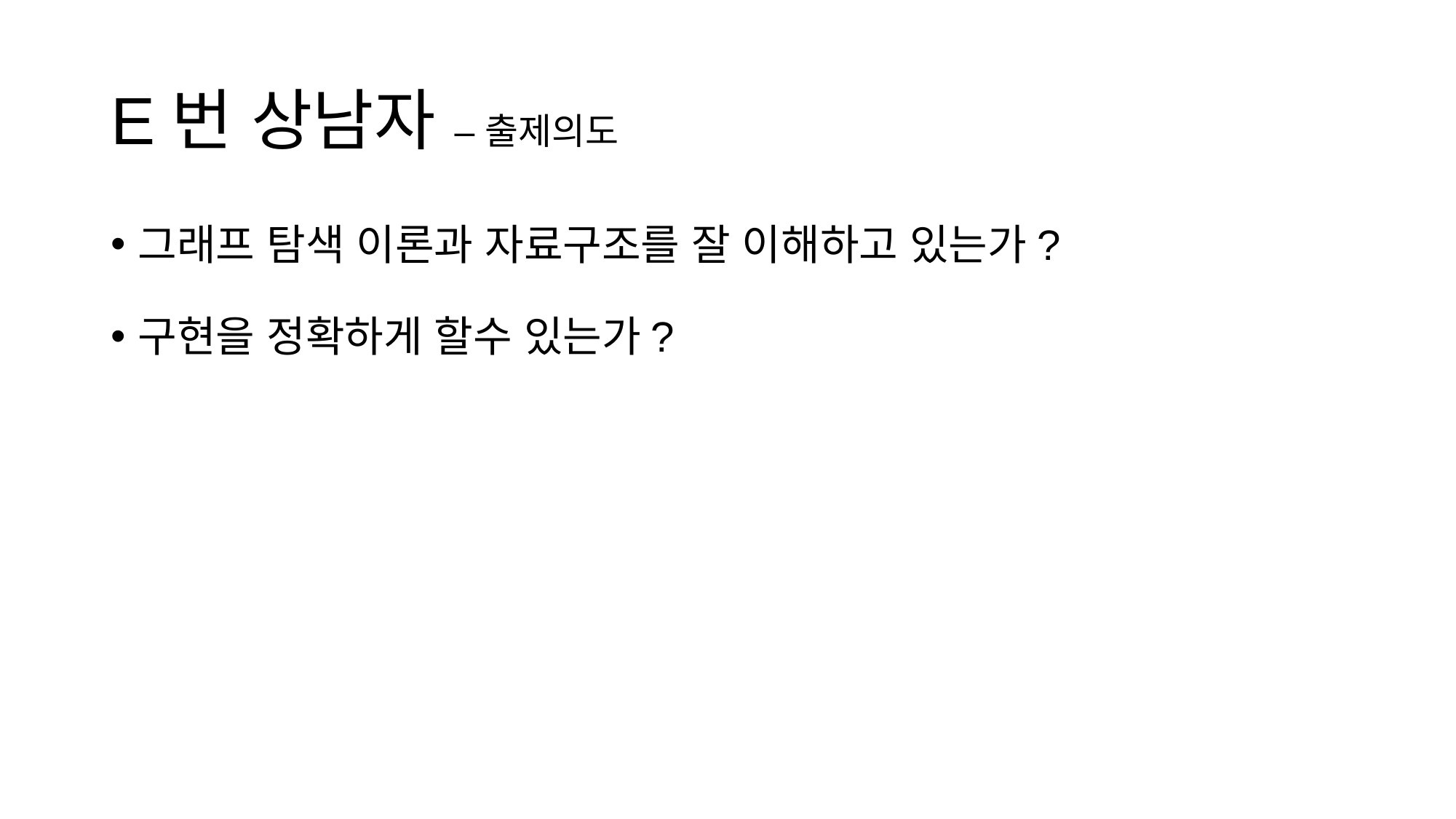

# E번 상남자 – 출제의도
그래프 탐색 이론과 자료구조를 잘 이해하고 있는가?

구현을 정확하게 할수 있는가?